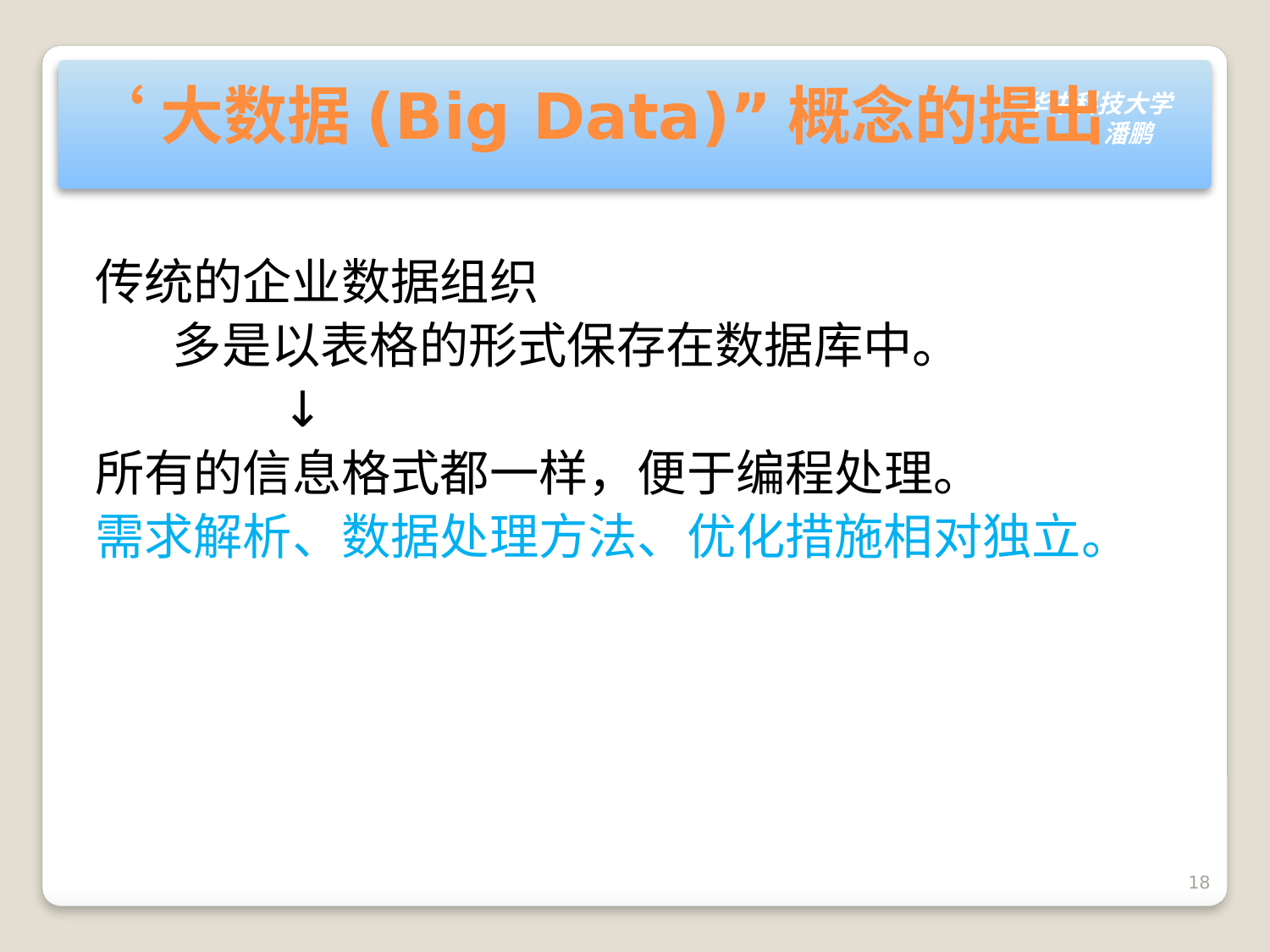

# ‘大数据(Big Data)”概念的提出
传统的企业数据组织
      多是以表格的形式保存在数据库中。
            ↓
所有的信息格式都一样，便于编程处理。
需求解析、数据处理方法、优化措施相对独立。
18